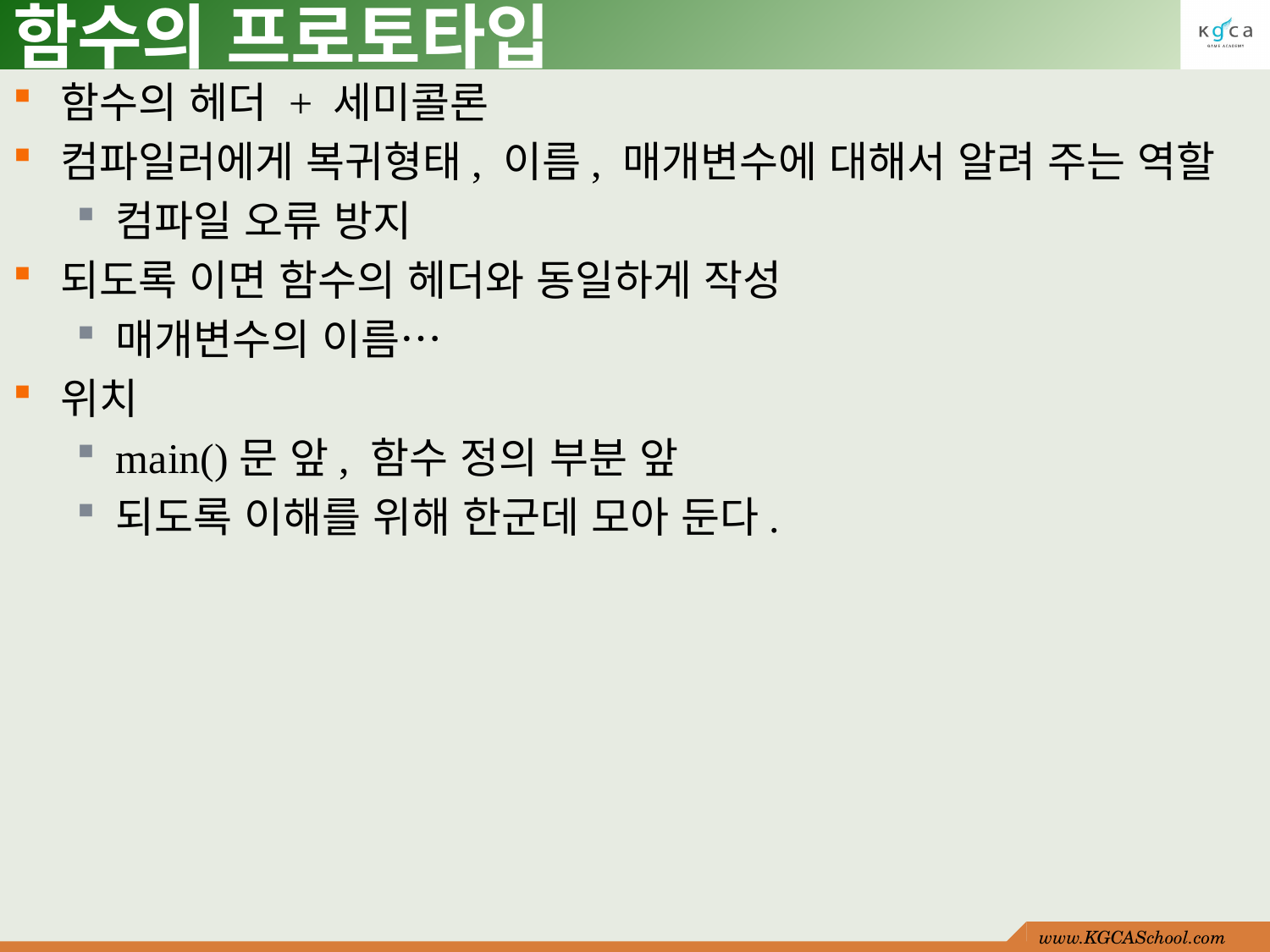

# 함수의 프로토타입
함수의 헤더 + 세미콜론
컴파일러에게 복귀형태, 이름, 매개변수에 대해서 알려 주는 역할
컴파일 오류 방지
되도록 이면 함수의 헤더와 동일하게 작성
매개변수의 이름…
위치
main()문 앞, 함수 정의 부분 앞
되도록 이해를 위해 한군데 모아 둔다.